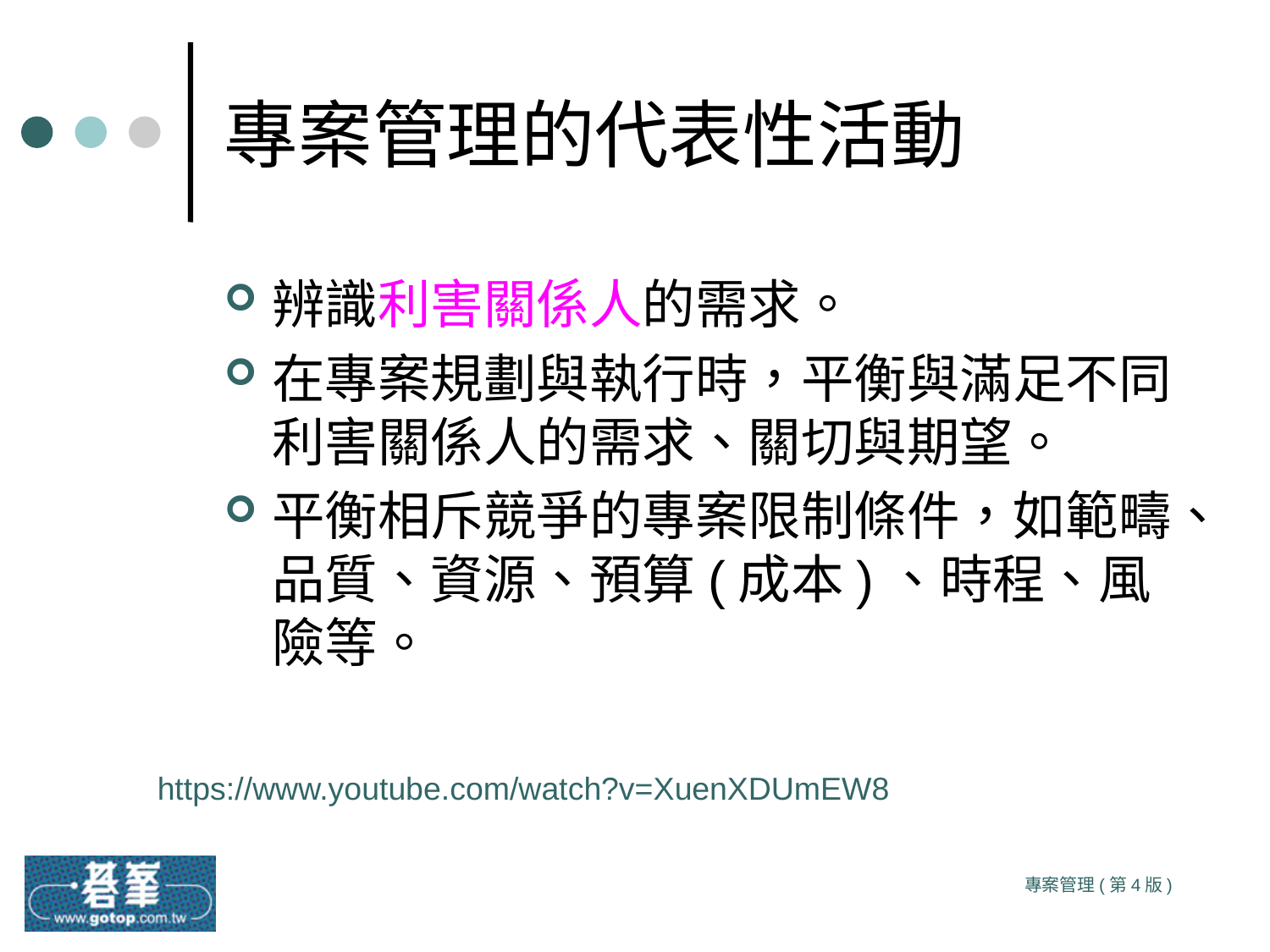

# 專案管理的代表性活動
辨識利害關係人的需求。
在專案規劃與執行時，平衡與滿足不同利害關係人的需求、關切與期望。
平衡相斥競爭的專案限制條件，如範疇、品質、資源、預算(成本)、時程、風險等。
https://www.youtube.com/watch?v=XuenXDUmEW8
專案管理(第4版)